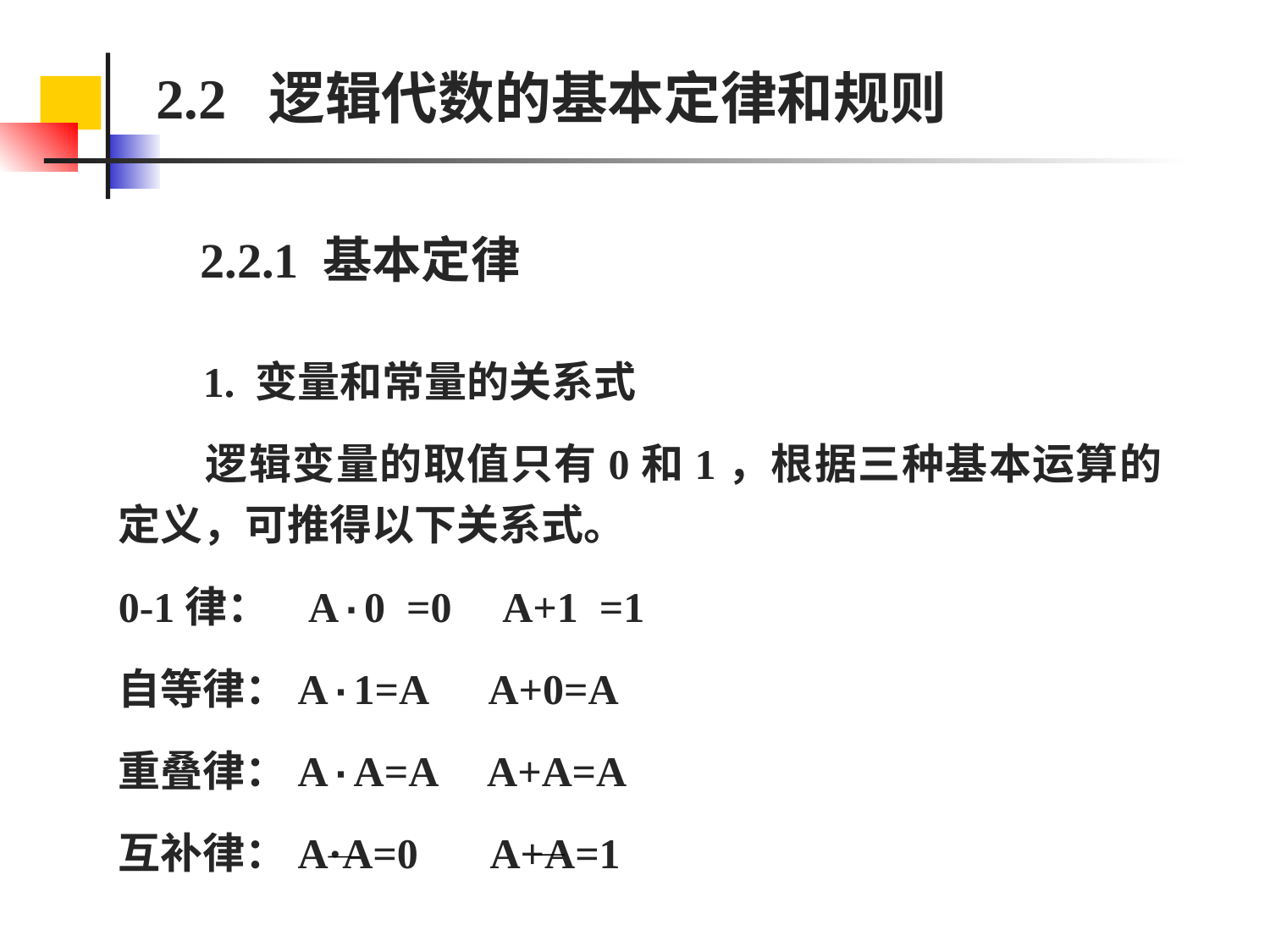

2.2  逻辑代数的基本定律和规则
2.2.1 基本定律
        1. 变量和常量的关系式
       逻辑变量的取值只有0和1，根据三种基本运算的定义，可推得以下关系式。
0-1律：   A·0  =0     A+1  =1
自等律：A·1=A      A+0=A
重叠律：A·A=A     A+A=A
互补律：A·A=0       A+A=1